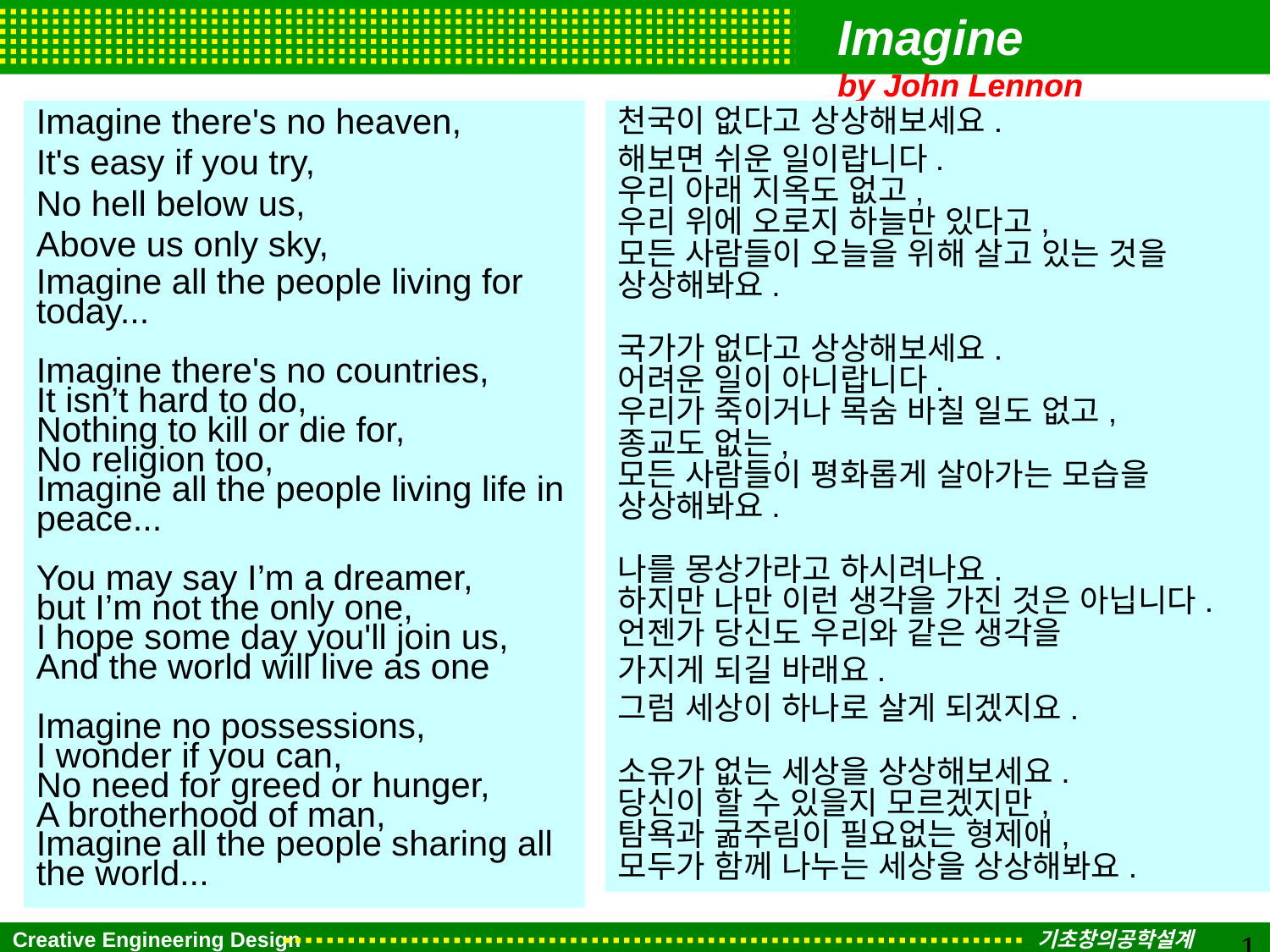

# Imagine by John Lennon
Imagine there's no heaven,
It's easy if you try,
No hell below us,
Above us only sky,
Imagine all the people living for today...
Imagine there's no countries,
It isn’t hard to do,
Nothing to kill or die for,
No religion too,
Imagine all the people living life in peace...
You may say I’m a dreamer,
but I’m not the only one,
I hope some day you'll join us,
And the world will live as one
Imagine no possessions,
I wonder if you can,
No need for greed or hunger,
A brotherhood of man,
Imagine all the people sharing all the world...
천국이 없다고 상상해보세요.
해보면 쉬운 일이랍니다.
우리 아래 지옥도 없고,
우리 위에 오로지 하늘만 있다고,
모든 사람들이 오늘을 위해 살고 있는 것을 상상해봐요.
국가가 없다고 상상해보세요.
어려운 일이 아니랍니다.
우리가 죽이거나 목숨 바칠 일도 없고,
종교도 없는,
모든 사람들이 평화롭게 살아가는 모습을 상상해봐요.
나를 몽상가라고 하시려나요.
하지만 나만 이런 생각을 가진 것은 아닙니다.
언젠가 당신도 우리와 같은 생각을
가지게 되길 바래요.
그럼 세상이 하나로 살게 되겠지요.
소유가 없는 세상을 상상해보세요.
당신이 할 수 있을지 모르겠지만,
탐욕과 굶주림이 필요없는 형제애,
모두가 함께 나누는 세상을 상상해봐요.
1